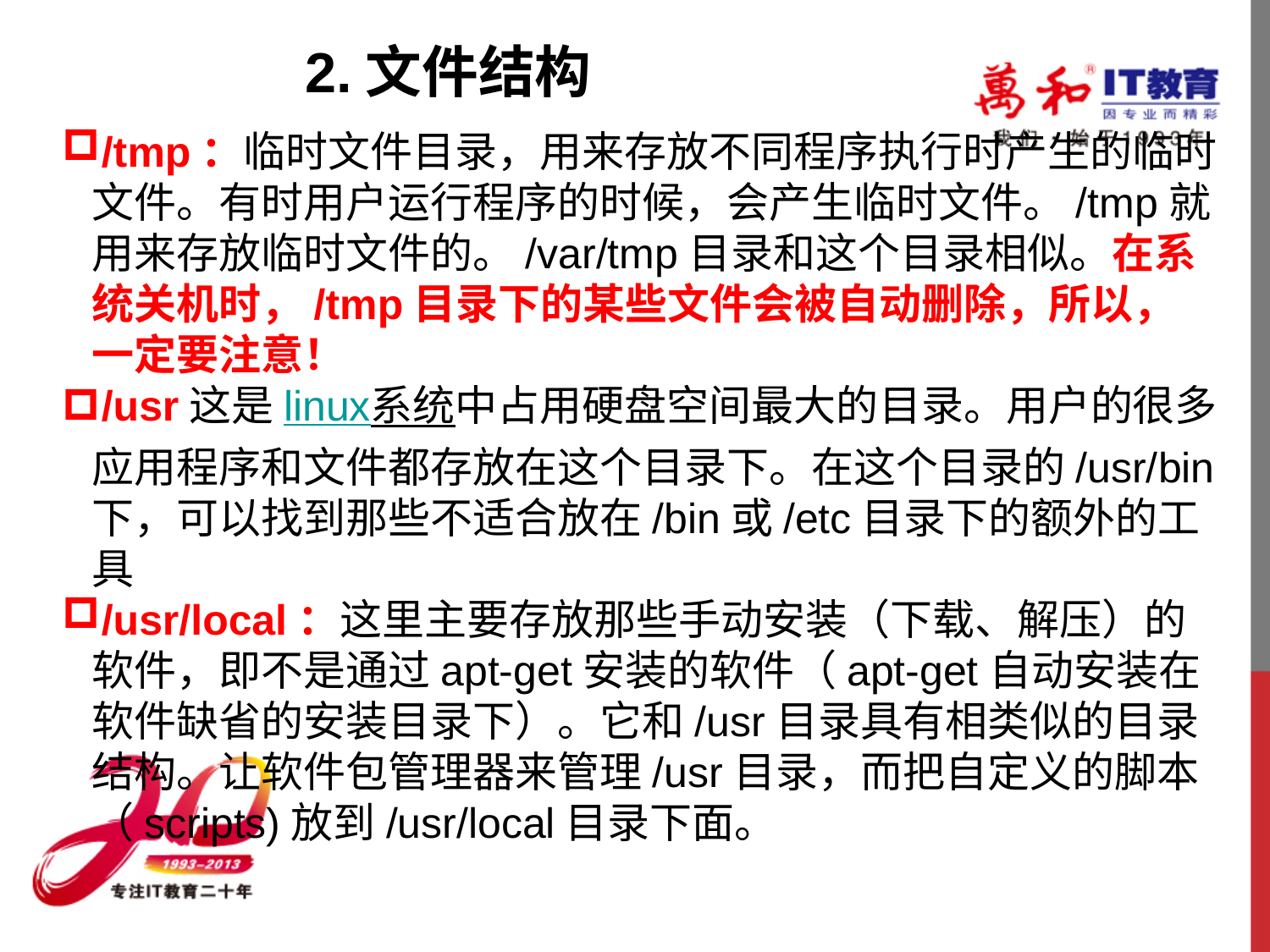

2.文件结构
/tmp：临时文件目录，用来存放不同程序执行时产生的临时文件。有时用户运行程序的时候，会产生临时文件。/tmp就用来存放临时文件的。/var/tmp目录和这个目录相似。在系统关机时，/tmp目录下的某些文件会被自动删除，所以，一定要注意！
/usr这是linux系统中占用硬盘空间最大的目录。用户的很多应用程序和文件都存放在这个目录下。在这个目录的/usr/bin下，可以找到那些不适合放在/bin或/etc目录下的额外的工具
/usr/local：这里主要存放那些手动安装（下载、解压）的软件，即不是通过apt-get安装的软件（apt-get自动安装在软件缺省的安装目录下）。它和/usr目录具有相类似的目录结构。让软件包管理器来管理/usr目录，而把自定义的脚本（scripts)放到/usr/local目录下面。